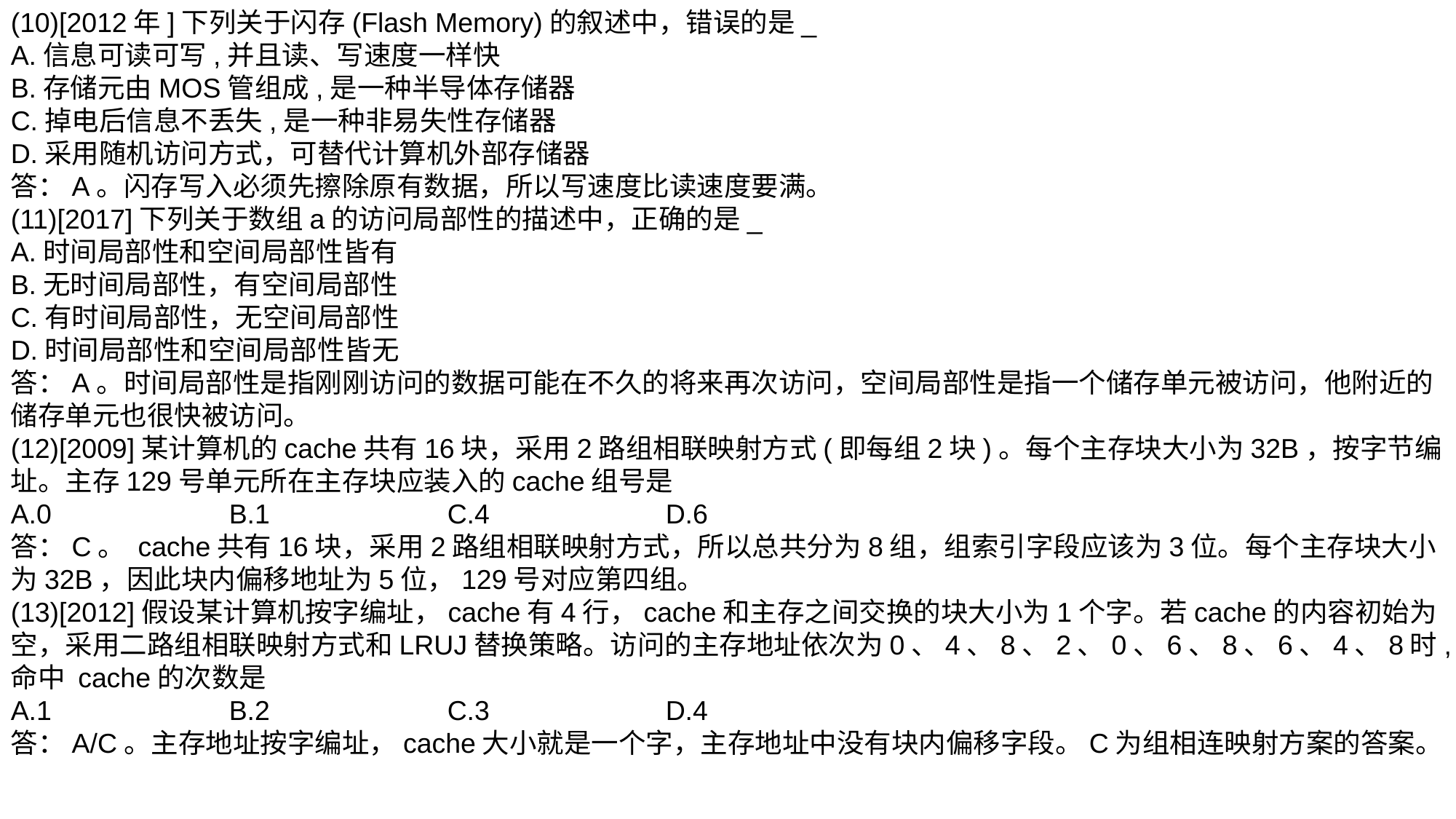

(10)[2012年]下列关于闪存(Flash Memory)的叙述中，错误的是_
A.信息可读可写,并且读、写速度一样快
B.存储元由MOS管组成,是一种半导体存储器
C.掉电后信息不丢失,是一种非易失性存储器
D.采用随机访问方式，可替代计算机外部存储器
答：A。闪存写入必须先擦除原有数据，所以写速度比读速度要满。
(11)[2017]下列关于数组a的访问局部性的描述中，正确的是_
A.时间局部性和空间局部性皆有
B.无时间局部性，有空间局部性
C.有时间局部性，无空间局部性
D.时间局部性和空间局部性皆无
答：A。时间局部性是指刚刚访问的数据可能在不久的将来再次访问，空间局部性是指一个储存单元被访问，他附近的储存单元也很快被访问。
(12)[2009]某计算机的cache共有16块，采用2路组相联映射方式(即每组2块)。每个主存块大小为32B，按字节编址。主存129号单元所在主存块应装入的cache组号是
A.0		B.1		C.4		D.6
答：C。 cache共有16块，采用2路组相联映射方式，所以总共分为8组，组索引字段应该为3位。每个主存块大小为32B，因此块内偏移地址为5位，129号对应第四组。
(13)[2012]假设某计算机按字编址，cache有4行，cache和主存之间交换的块大小为1个字。若cache的内容初始为空，采用二路组相联映射方式和LRUJ替换策略。访问的主存地址依次为0、4、8、2、0、6、8、6、4、8时,命中 cache的次数是
A.1		B.2		C.3		D.4
答：A/C。主存地址按字编址，cache大小就是一个字，主存地址中没有块内偏移字段。C为组相连映射方案的答案。